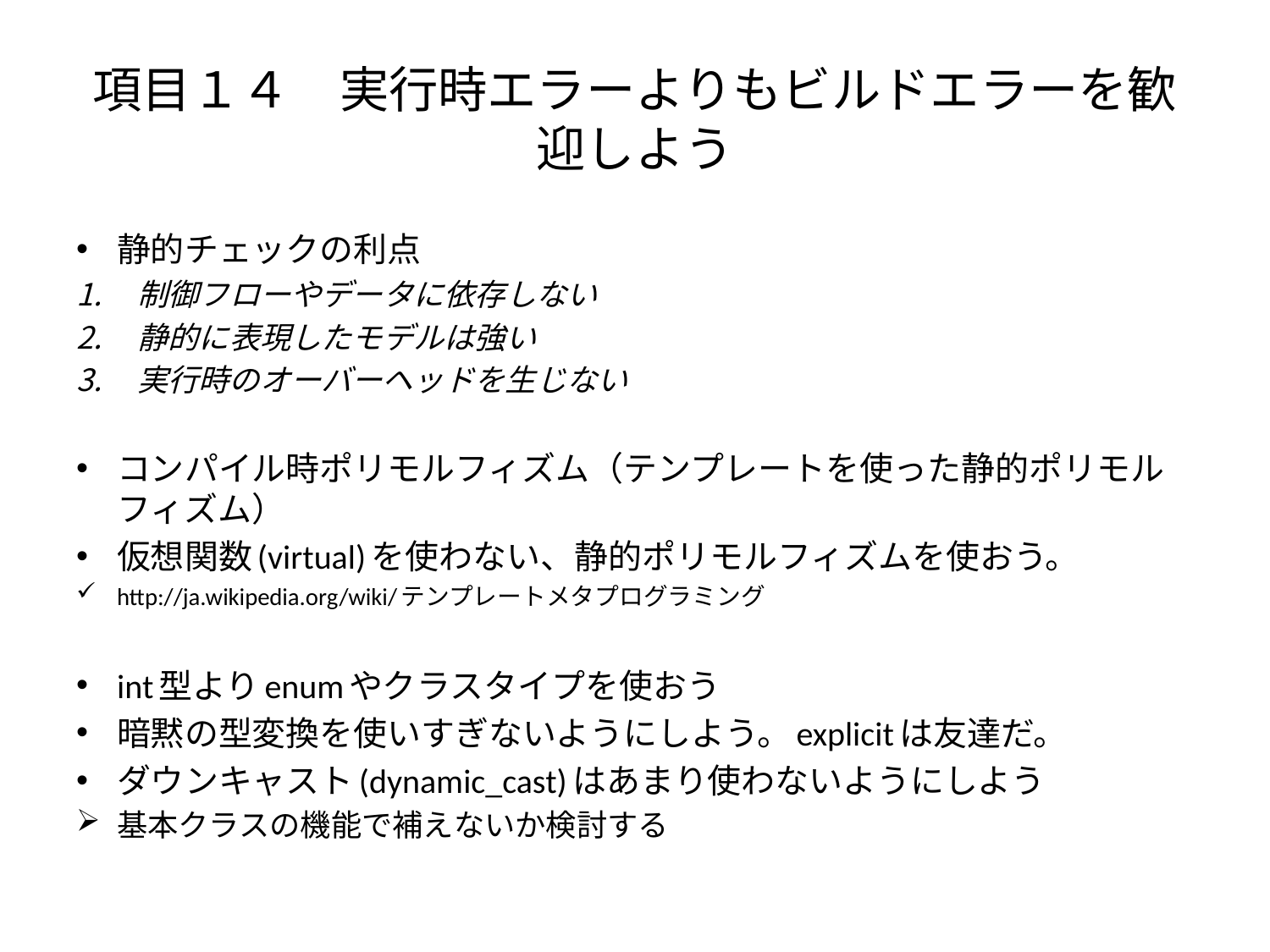

# 項目１４　実行時エラーよりもビルドエラーを歓迎しよう
静的チェックの利点
制御フローやデータに依存しない
静的に表現したモデルは強い
実行時のオーバーヘッドを生じない

コンパイル時ポリモルフィズム（テンプレートを使った静的ポリモルフィズム）
仮想関数(virtual)を使わない、静的ポリモルフィズムを使おう。
http://ja.wikipedia.org/wiki/テンプレートメタプログラミング

int型よりenumやクラスタイプを使おう
暗黙の型変換を使いすぎないようにしよう。explicitは友達だ。
ダウンキャスト(dynamic_cast)はあまり使わないようにしよう
基本クラスの機能で補えないか検討する